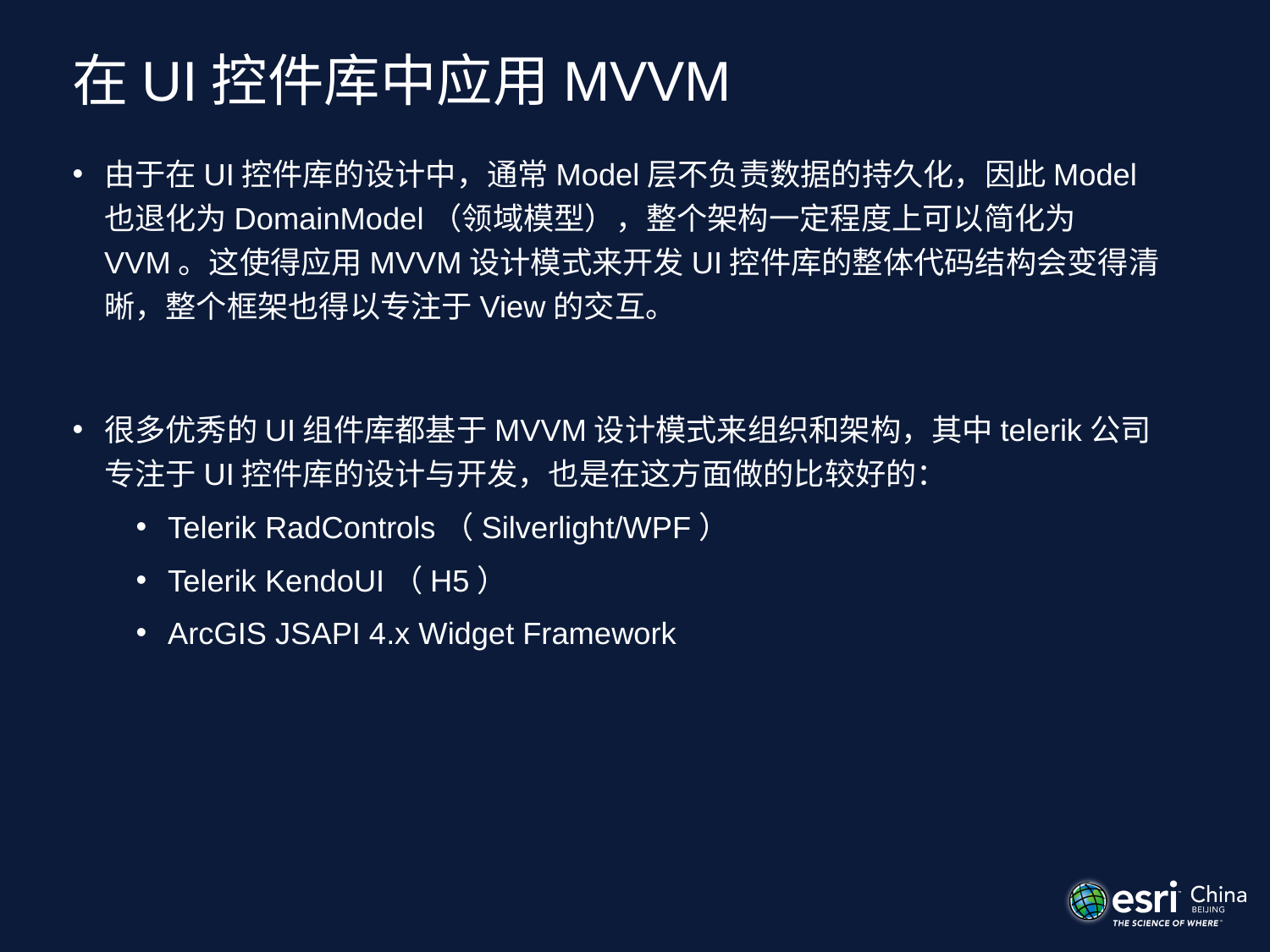

# 在UI控件库中应用MVVM
由于在UI控件库的设计中，通常Model层不负责数据的持久化，因此Model也退化为DomainModel（领域模型），整个架构一定程度上可以简化为VVM。这使得应用MVVM设计模式来开发UI控件库的整体代码结构会变得清晰，整个框架也得以专注于View的交互。

很多优秀的UI组件库都基于MVVM设计模式来组织和架构，其中telerik公司专注于UI控件库的设计与开发，也是在这方面做的比较好的：
Telerik RadControls（Silverlight/WPF）
Telerik KendoUI（H5）
ArcGIS JSAPI 4.x Widget Framework